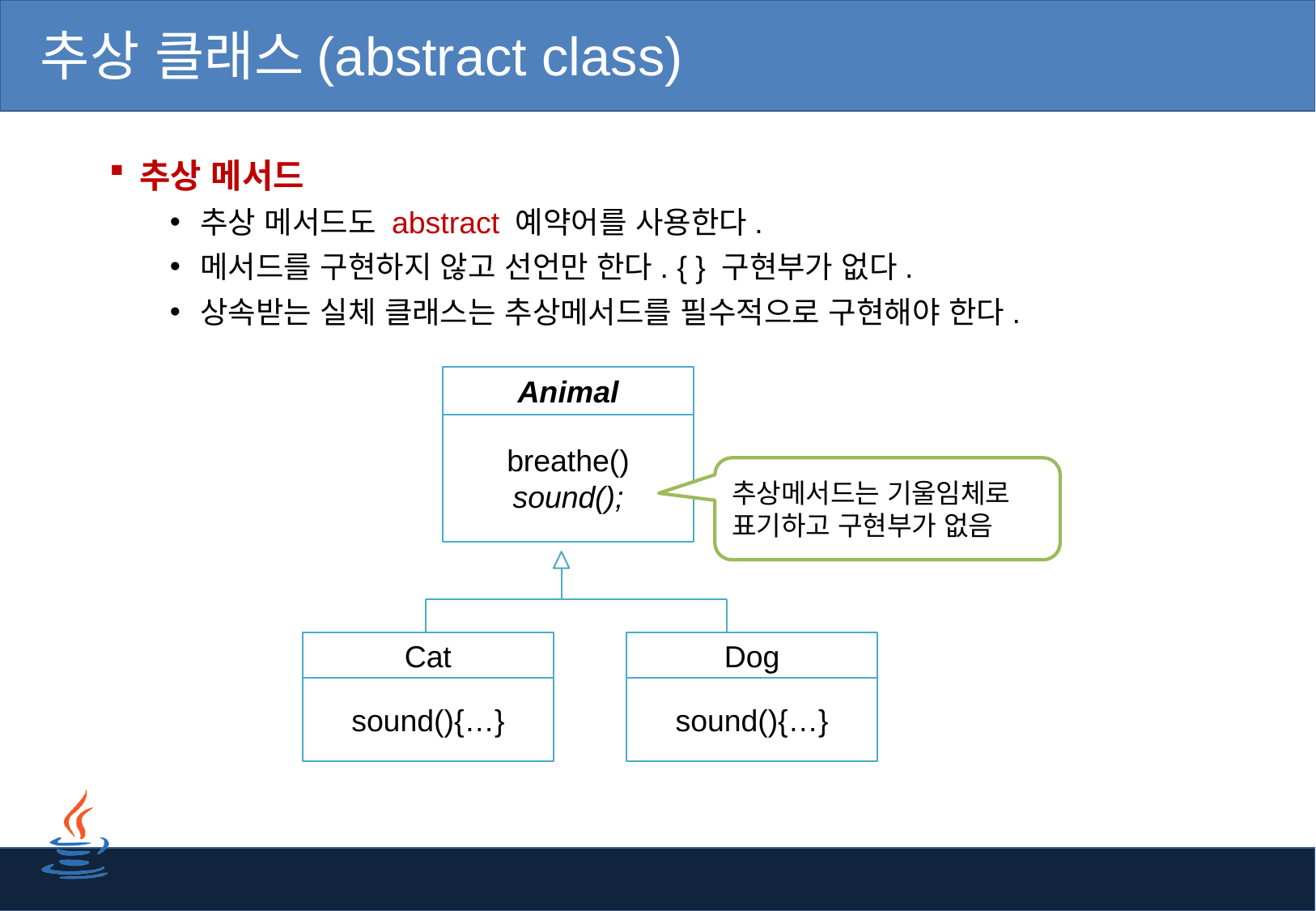

# 추상 클래스(abstract class)
추상 메서드
추상 메서드도 abstract 예약어를 사용한다.
메서드를 구현하지 않고 선언만 한다. { } 구현부가 없다.
상속받는 실체 클래스는 추상메서드를 필수적으로 구현해야 한다.

Animal

breathe()
sound();

추상메서드는 기울임체로
표기하고 구현부가 없음

Cat

Dog

sound(){…}

sound(){…}

6